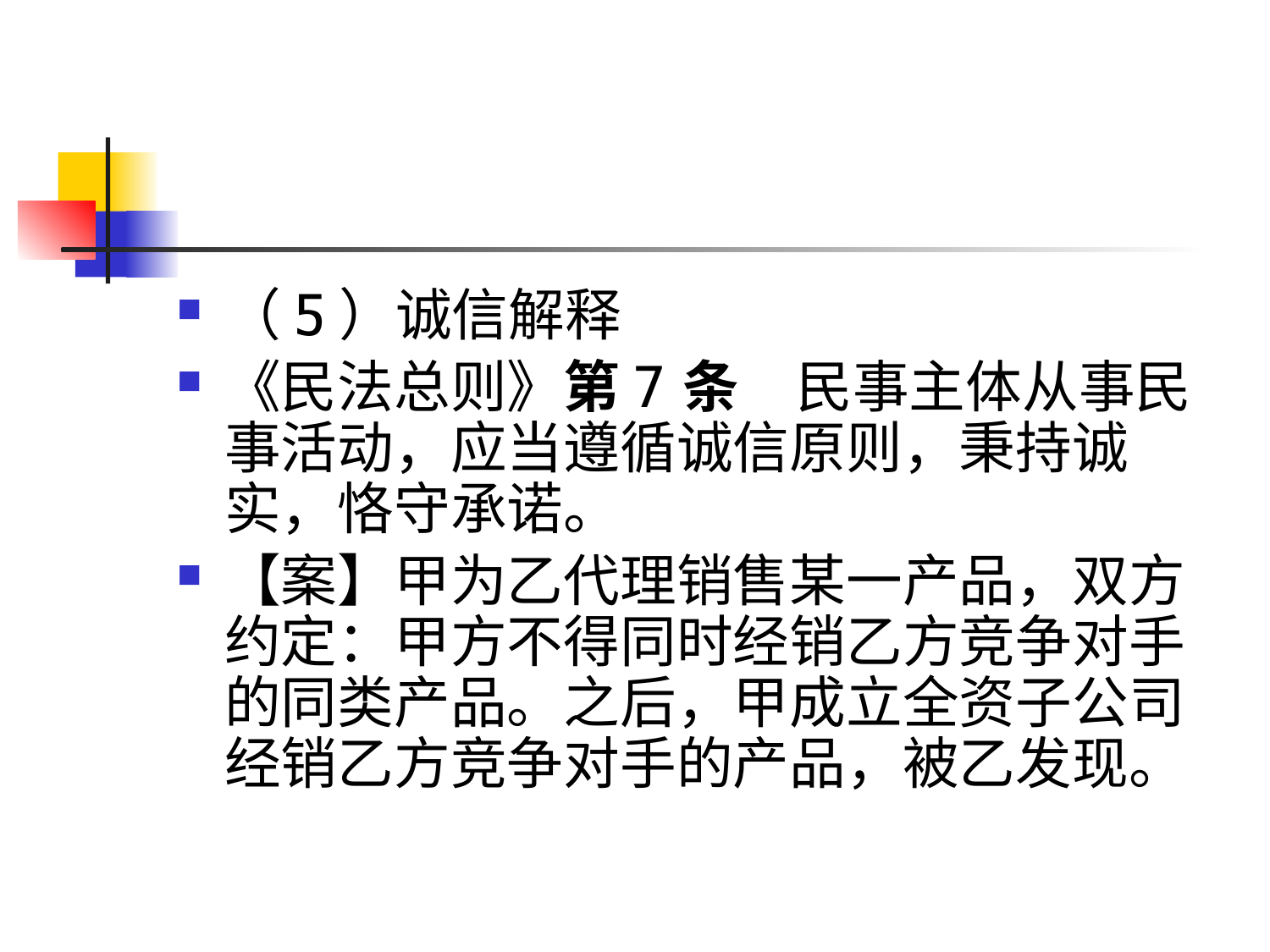

#
（5）诚信解释
《民法总则》第7条　民事主体从事民事活动，应当遵循诚信原则，秉持诚实，恪守承诺。
【案】甲为乙代理销售某一产品，双方约定：甲方不得同时经销乙方竞争对手的同类产品。之后，甲成立全资子公司经销乙方竞争对手的产品，被乙发现。